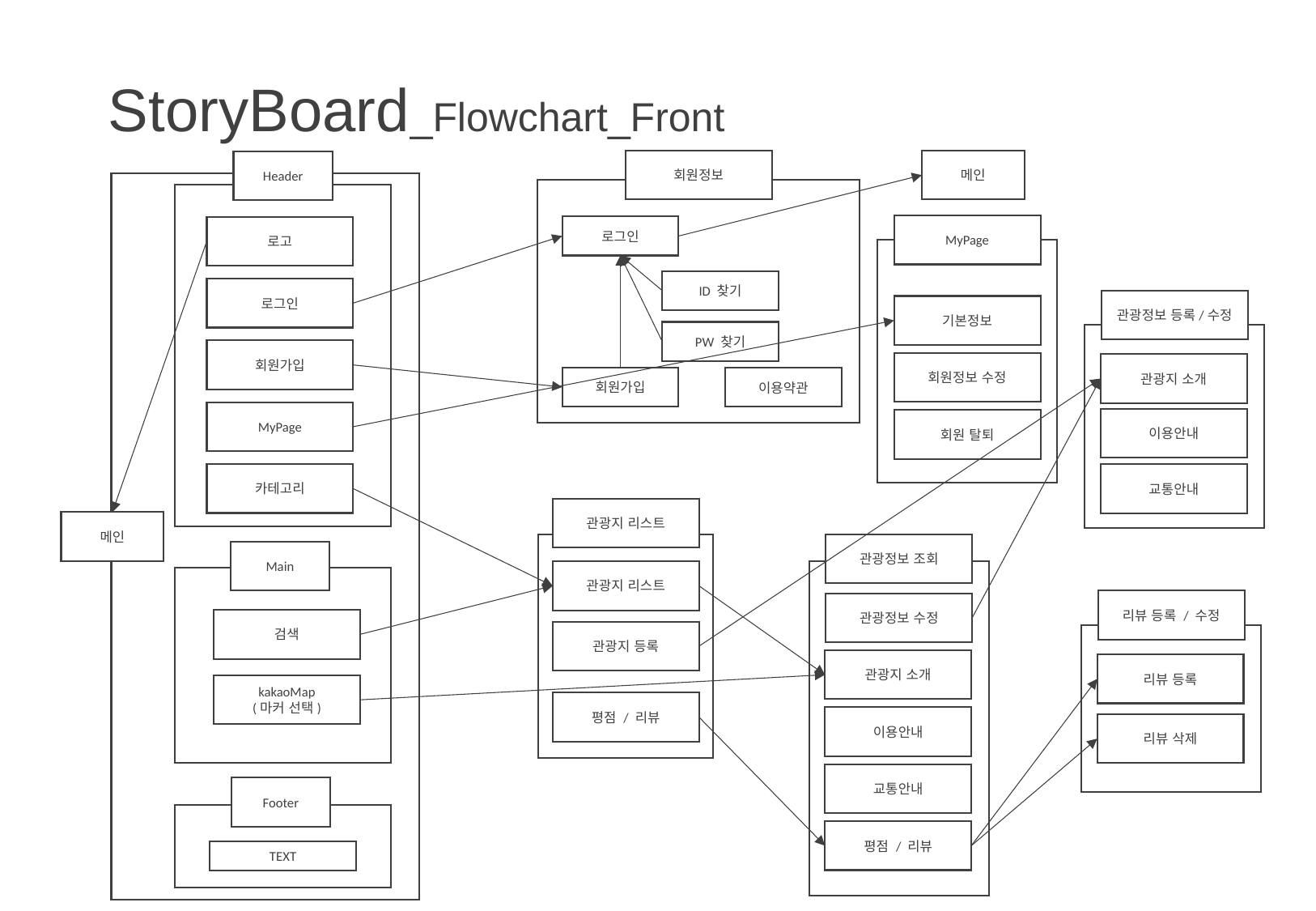

StoryBoard_Flowchart_Front
회원정보
메인
Header

MyPage
로그인
로고

ID 찾기
로그인
관광정보 등록/수정
기본정보
PW 찾기

회원가입
회원정보 수정
관광지 소개
회원가입
이용약관
MyPage
이용안내
회원 탈퇴
카테고리
교통안내
관광지 리스트
메인

관광정보 조회
Main

관광지 리스트

리뷰 등록 / 수정
관광정보 수정
검색
관광지 등록

관광지 소개
리뷰 등록
kakaoMap
(마커 선택)
평점 / 리뷰
이용안내
리뷰 삭제
교통안내
Footer

평점 / 리뷰
TEXT